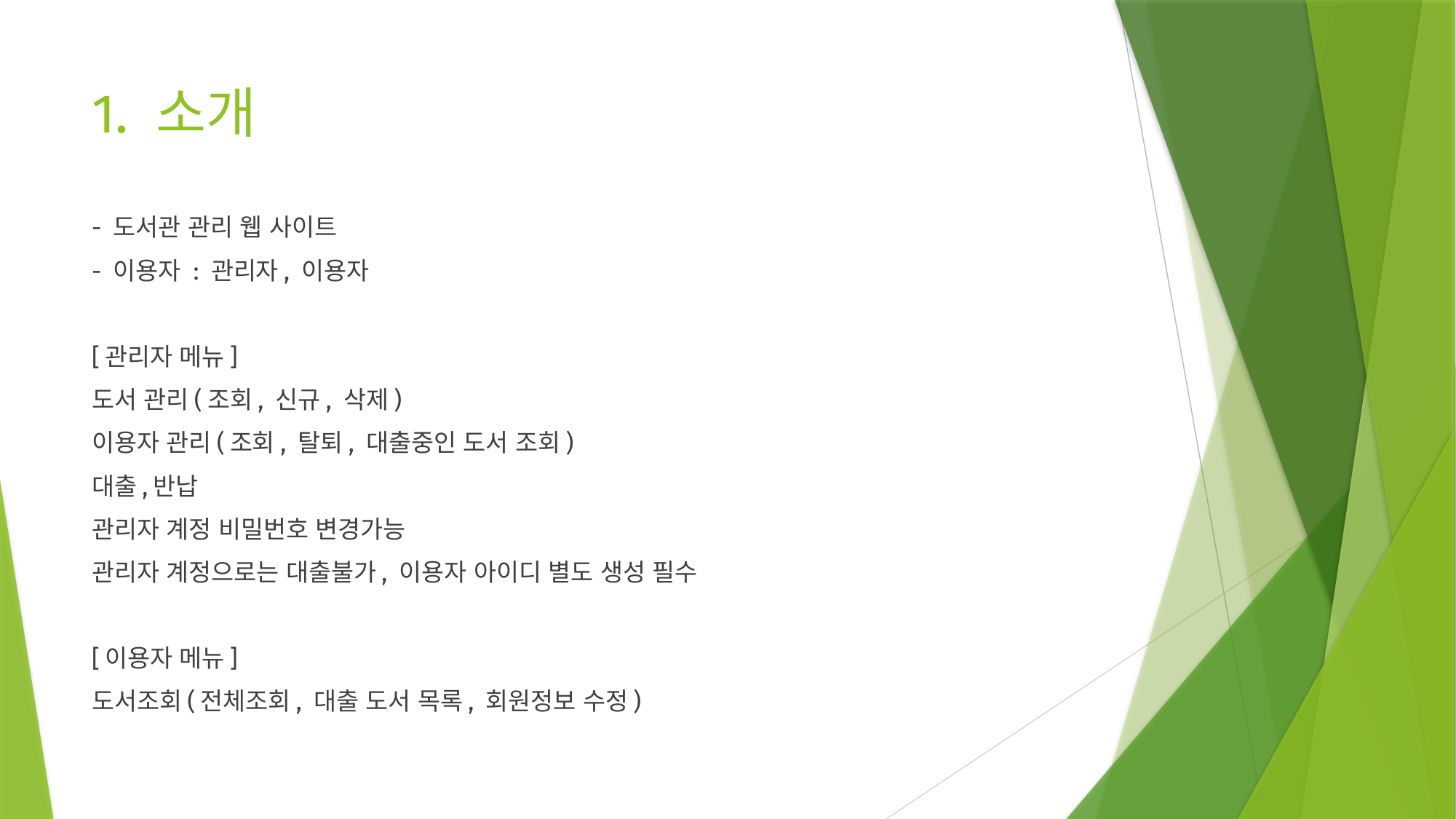

# 1. 소개
- 도서관 관리 웹 사이트
- 이용자 : 관리자, 이용자

[관리자 메뉴]
도서 관리(조회, 신규, 삭제)
이용자 관리(조회, 탈퇴, 대출중인 도서 조회)
대출,반납
관리자 계정 비밀번호 변경가능
관리자 계정으로는 대출불가, 이용자 아이디 별도 생성 필수

[이용자 메뉴]
도서조회(전체조회, 대출 도서 목록, 회원정보 수정)